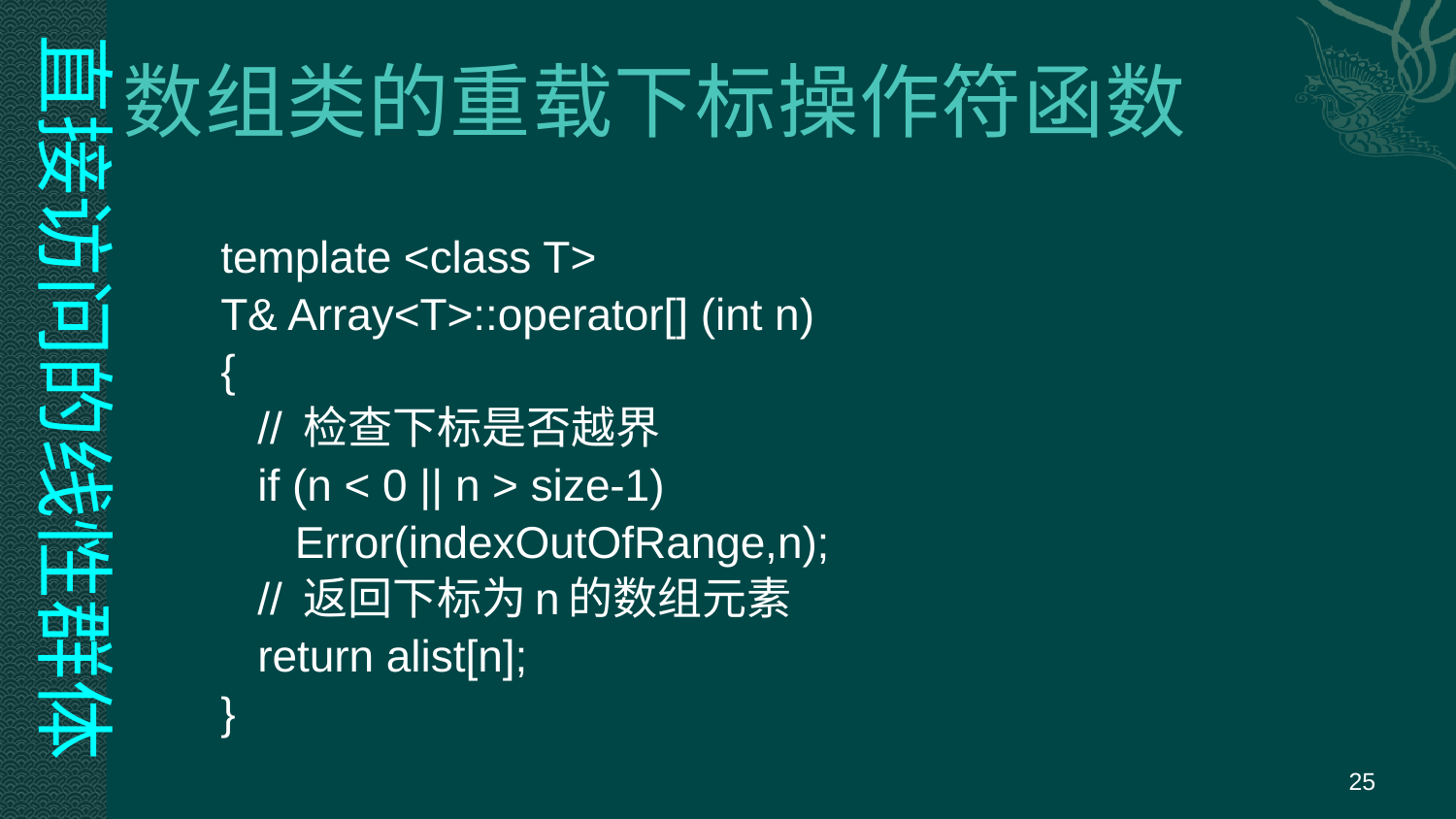

直接访问的线性群体
# 数组类的重载下标操作符函数
template <class T>
T& Array<T>::operator[] (int n)
{
   // 检查下标是否越界
   if (n < 0 || n > size-1)
      Error(indexOutOfRange,n);
   // 返回下标为n的数组元素
   return alist[n];
}
25